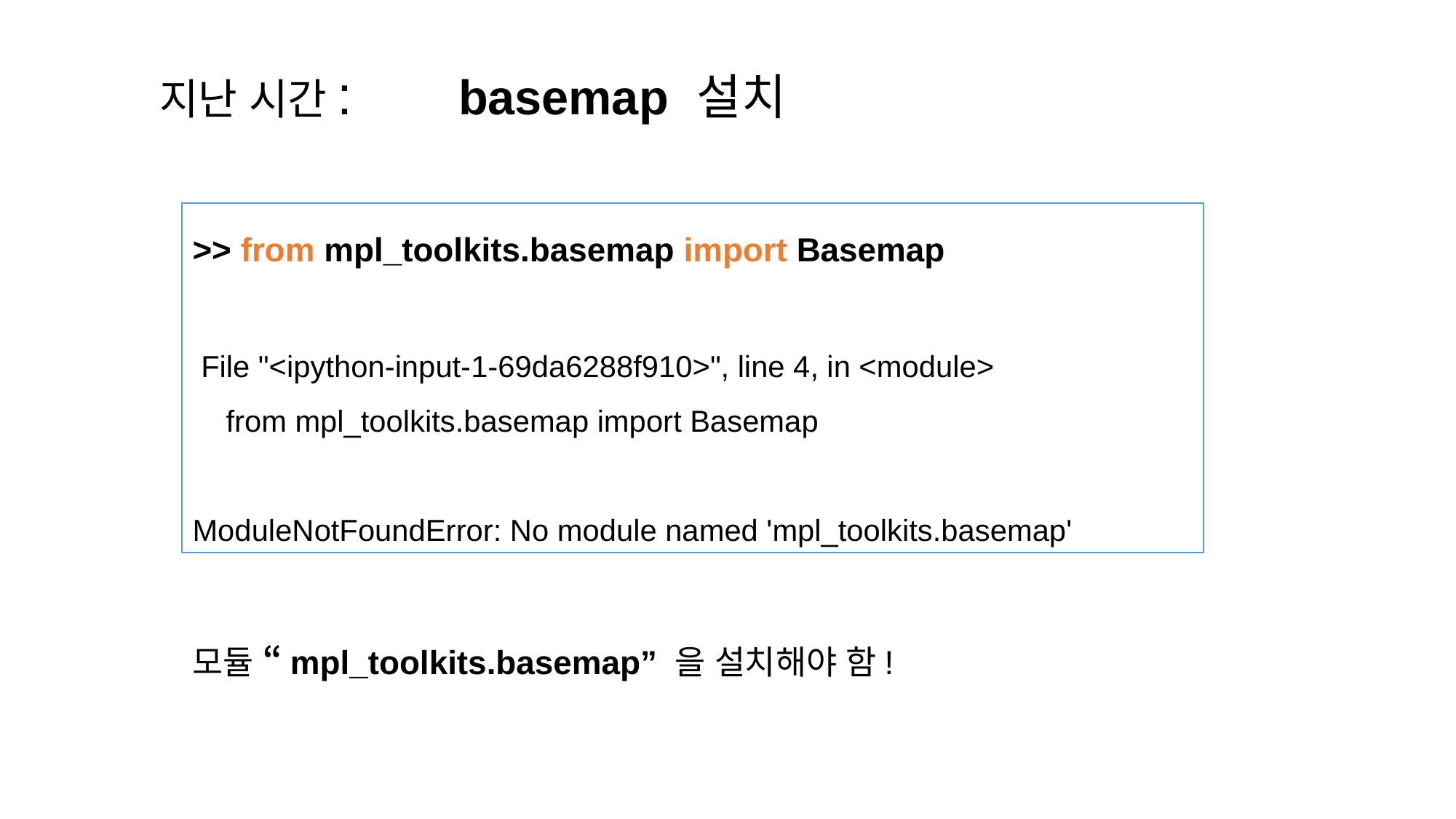

# 지난 시간: 	basemap 설치
>> from mpl_toolkits.basemap import Basemap

 File "<ipython-input-1-69da6288f910>", line 4, in <module>
    from mpl_toolkits.basemap import Basemap

ModuleNotFoundError: No module named 'mpl_toolkits.basemap'
모듈 “mpl_toolkits.basemap” 을 설치해야 함!